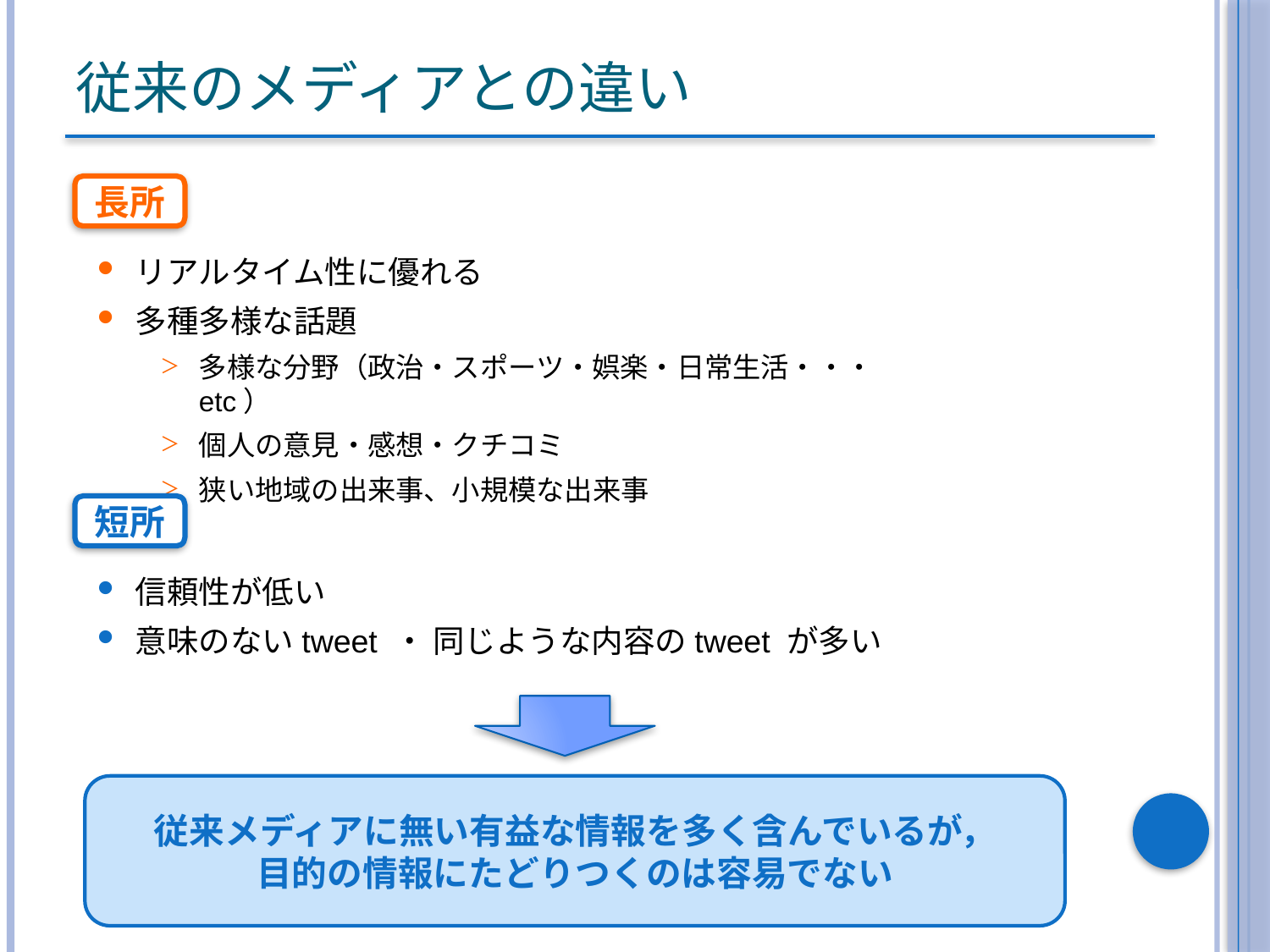

# 従来のメディアとの違い
長所
リアルタイム性に優れる
多種多様な話題
多様な分野（政治・スポーツ・娯楽・日常生活・・・etc）
個人の意見・感想・クチコミ
狭い地域の出来事、小規模な出来事
短所
信頼性が低い
意味のないtweet ・ 同じような内容のtweet が多い

従来メディアに無い有益な情報を多く含んでいるが，
目的の情報にたどりつくのは容易でない